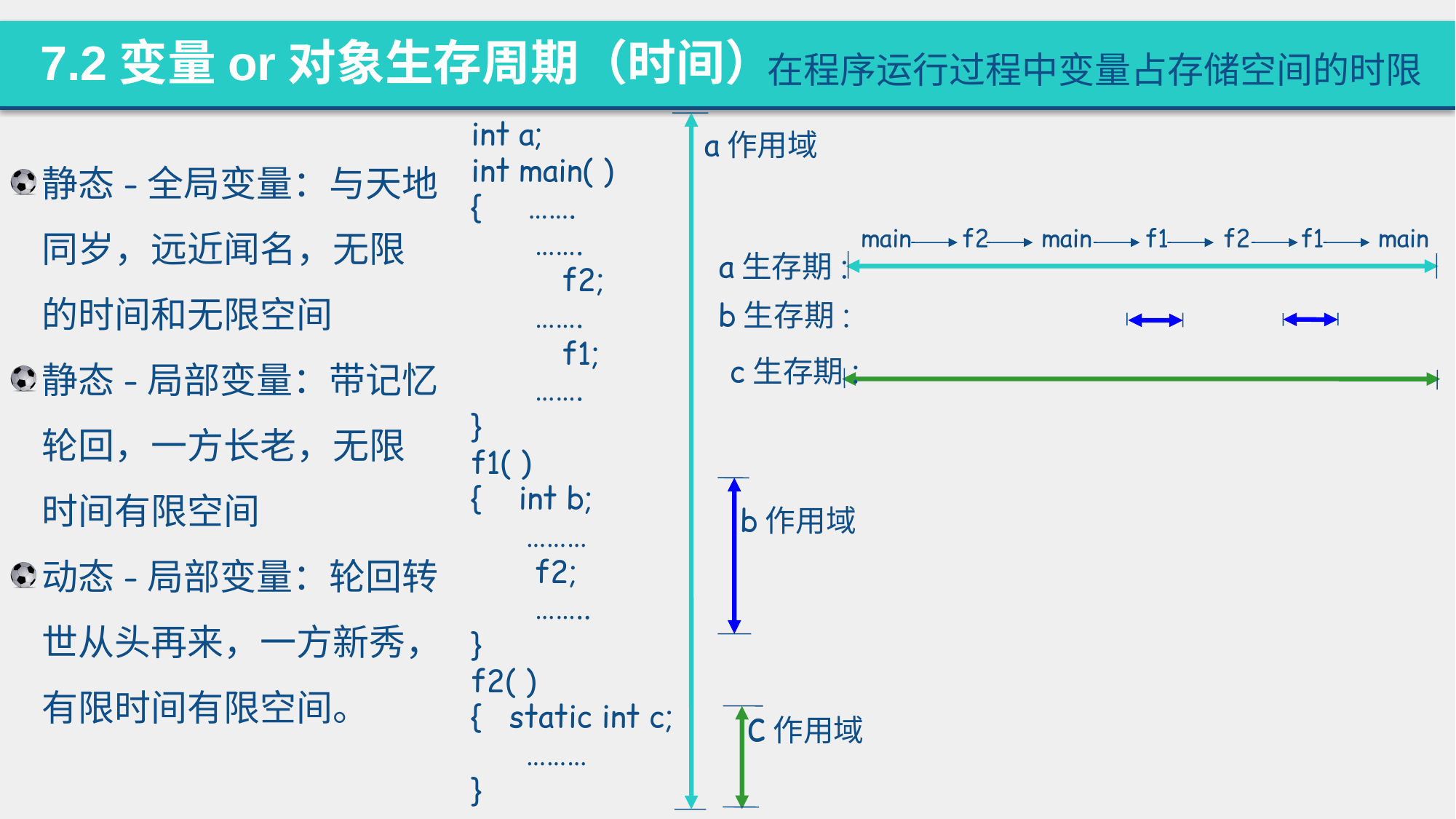

7.2变量or对象生存周期（时间）
在程序运行过程中变量占存储空间的时限
int a;
int main( )
{     …….
       …….
          f2;
       …….
          f1;
       …….
}
f1( )
{    int b;
      ………
       f2;
       ……..
}
f2( )
{   static int c;
      ………
}

a作用域

静态-全局变量：与天地同岁，远近闻名，无限的时间和无限空间
静态-局部变量：带记忆轮回，一方长老，无限时间有限空间
动态-局部变量：轮回转世从头再来，一方新秀，有限时间有限空间。
main
f2
main
f1
f2
f1
main

a生存期:

b生存期:

c生存期:

b作用域

C作用域